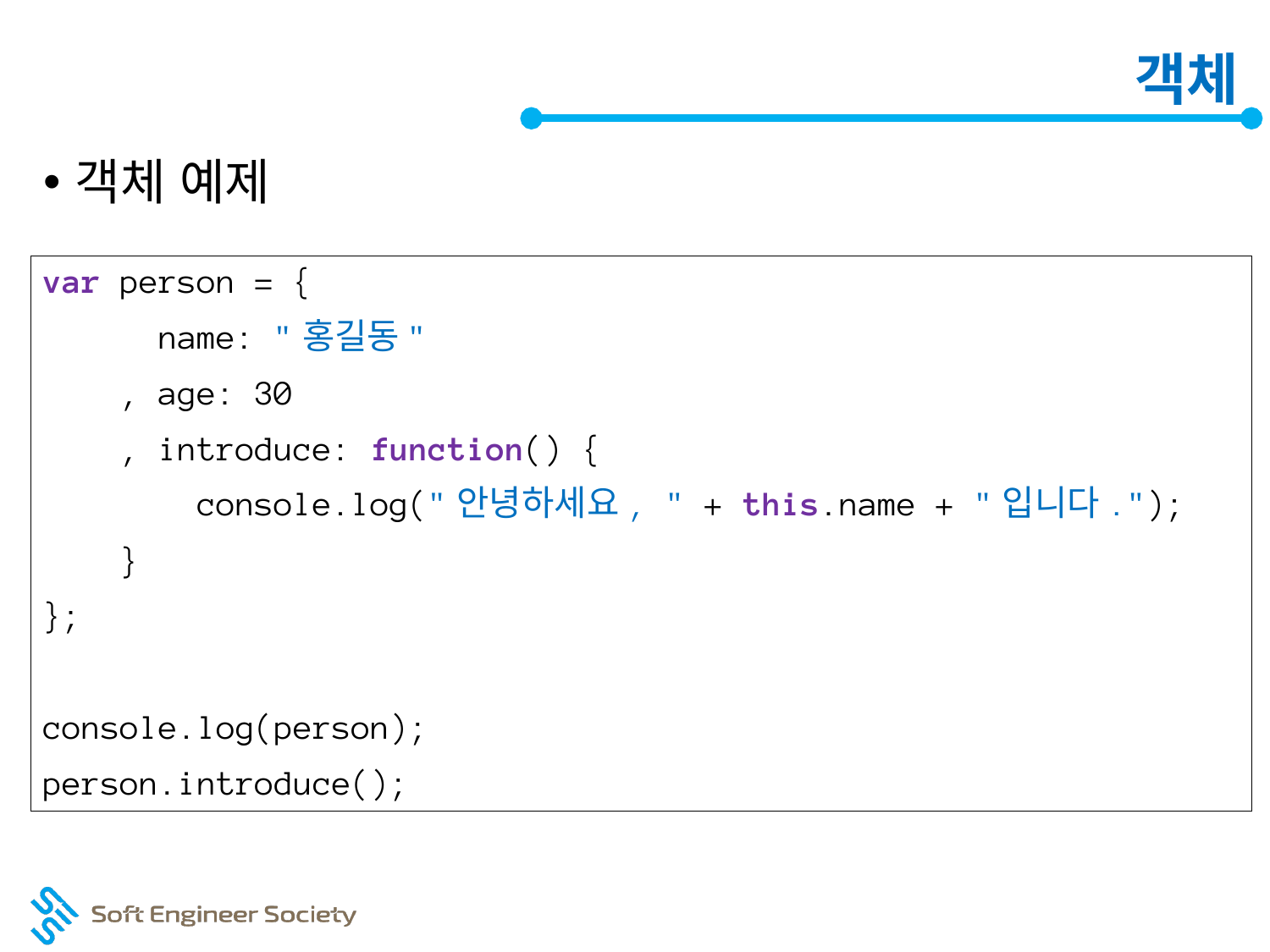

# 객체
객체 예제
var person = {
      name: "홍길동"
    , age: 30
    , introduce: function() {
        console.log("안녕하세요, " + this.name + "입니다.");
    }
};

console.log(person);
person.introduce();